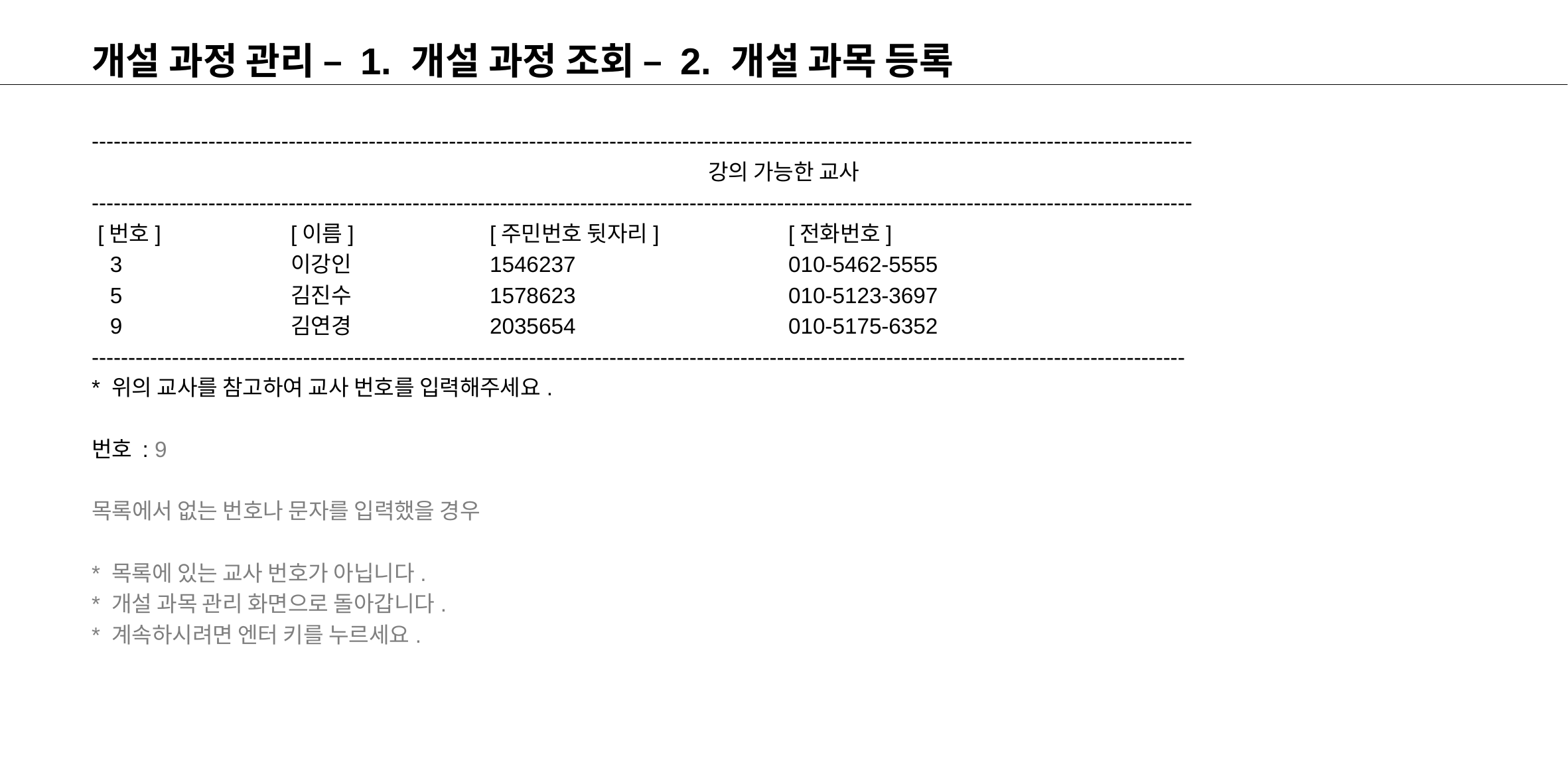

# 개설 과정 관리 – 1. 개설 과정 조회 – 2. 개설 과목 등록
-------------------------------------------------------------------------------------------------------------------------------------------------------
강의 가능한 교사
-------------------------------------------------------------------------------------------------------------------------------------------------------
 [번호]		[이름]		[주민번호 뒷자리]		[전화번호]
   3		이강인		1546237			010-5462-5555
   5		김진수		1578623			010-5123-3697
   9		김연경		2035654			010-5175-6352
------------------------------------------------------------------------------------------------------------------------------------------------------
* 위의 교사를 참고하여 교사 번호를 입력해주세요.

번호 : 9

목록에서 없는 번호나 문자를 입력했을 경우

* 목록에 있는 교사 번호가 아닙니다.
* 개설 과목 관리 화면으로 돌아갑니다.
* 계속하시려면 엔터 키를 누르세요.